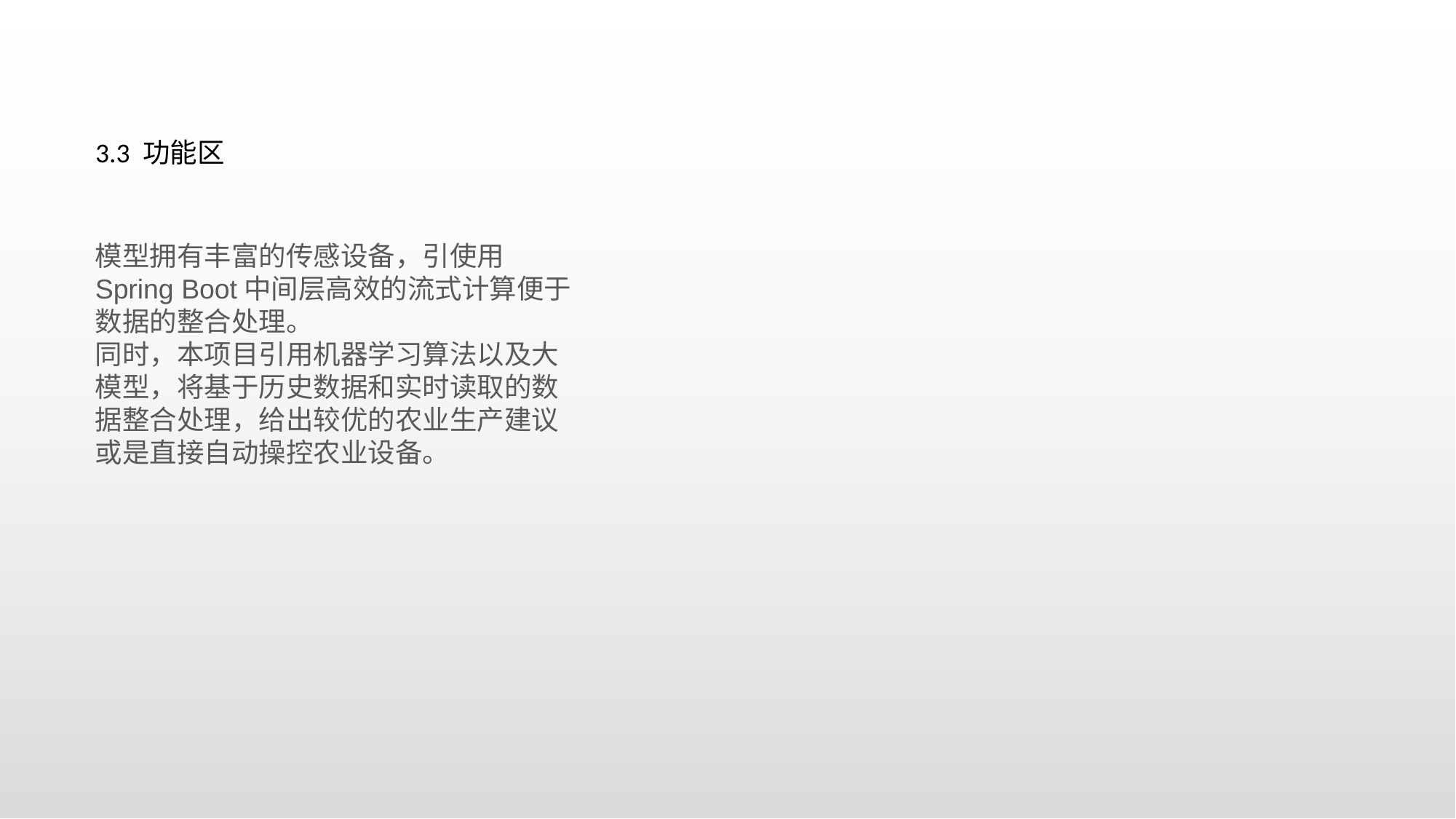

3.3 功能区
模型拥有丰富的传感设备，引使用Spring Boot中间层高效的流式计算便于数据的整合处理。
同时，本项目引用机器学习算法以及大模型，将基于历史数据和实时读取的数据整合处理，给出较优的农业生产建议或是直接自动操控农业设备。